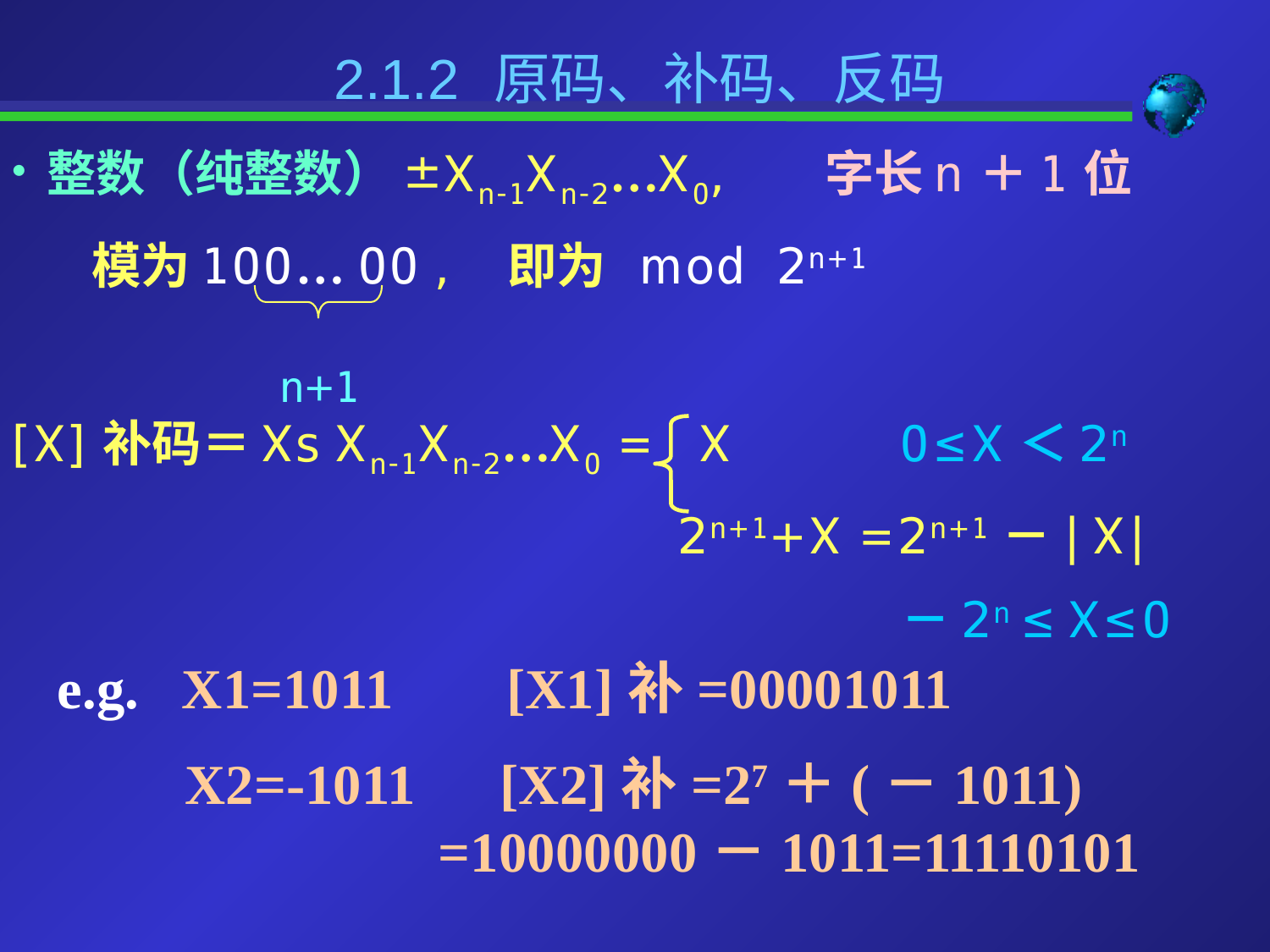

2.1.2 原码、补码、反码
 整数（纯整数）±Xn-1Xn-2…X0,      字长n＋1位
      模为100… 00 ,   即为  mod  2n+1
		 n+1
[X]补码＝Xs Xn-1Xn-2…X0 =   X		0≤X＜2n
				           2n+1+X =2n+1－|X|
							－2n ≤ X≤0

e.g.   X1=1011        [X1]补=00001011
         X2=-1011      [X2]补=27＋(－1011)
			=10000000－1011=11110101